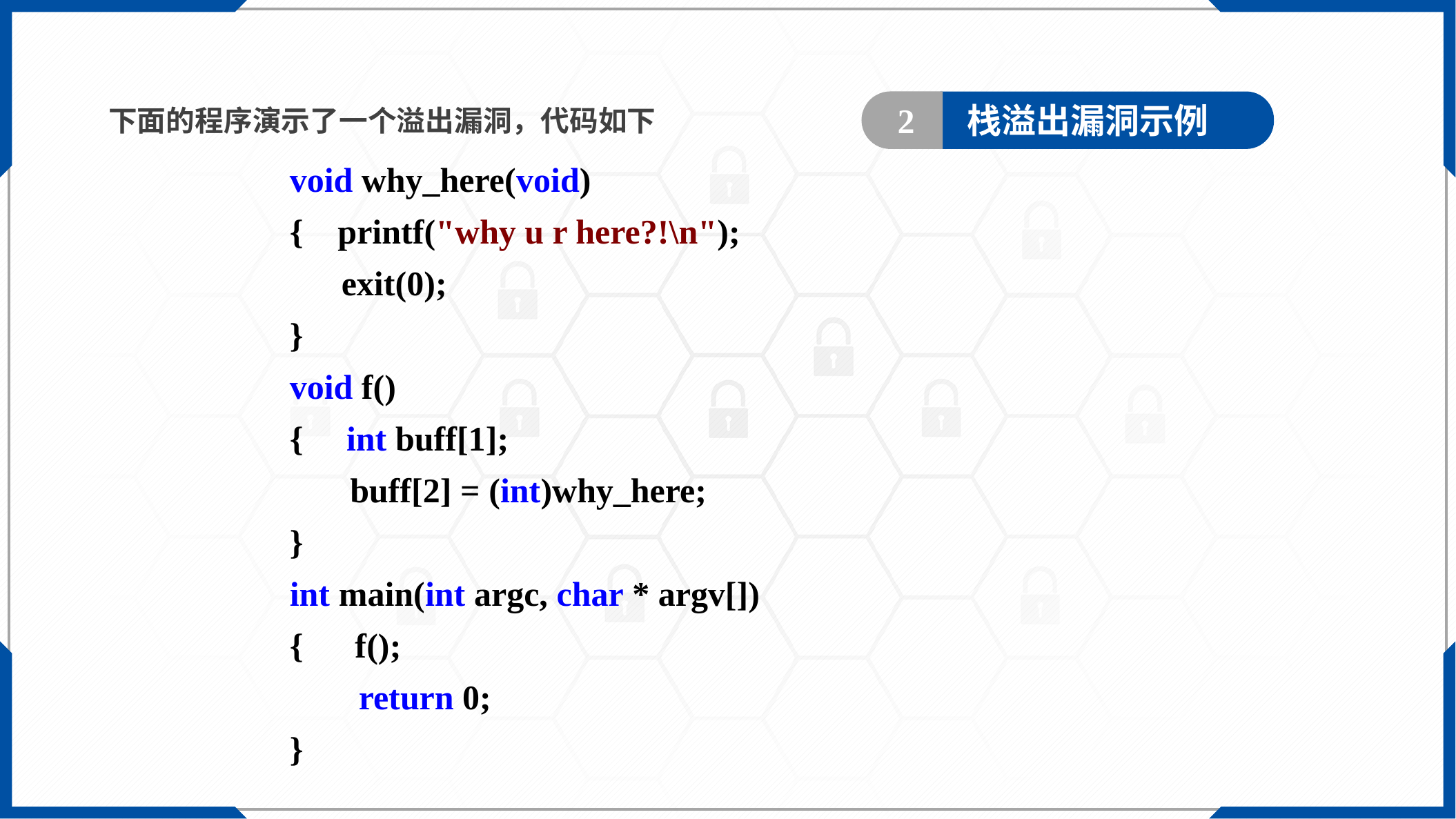

2
栈溢出漏洞示例
下面的程序演示了一个溢出漏洞，代码如下
void why_here(void)
{    printf("why u r here?!\n");
      exit(0);
}
void f()
{     int buff[1];
       buff[2] = (int)why_here;
}
int main(int argc, char * argv[])
{      f();
        return 0;
}